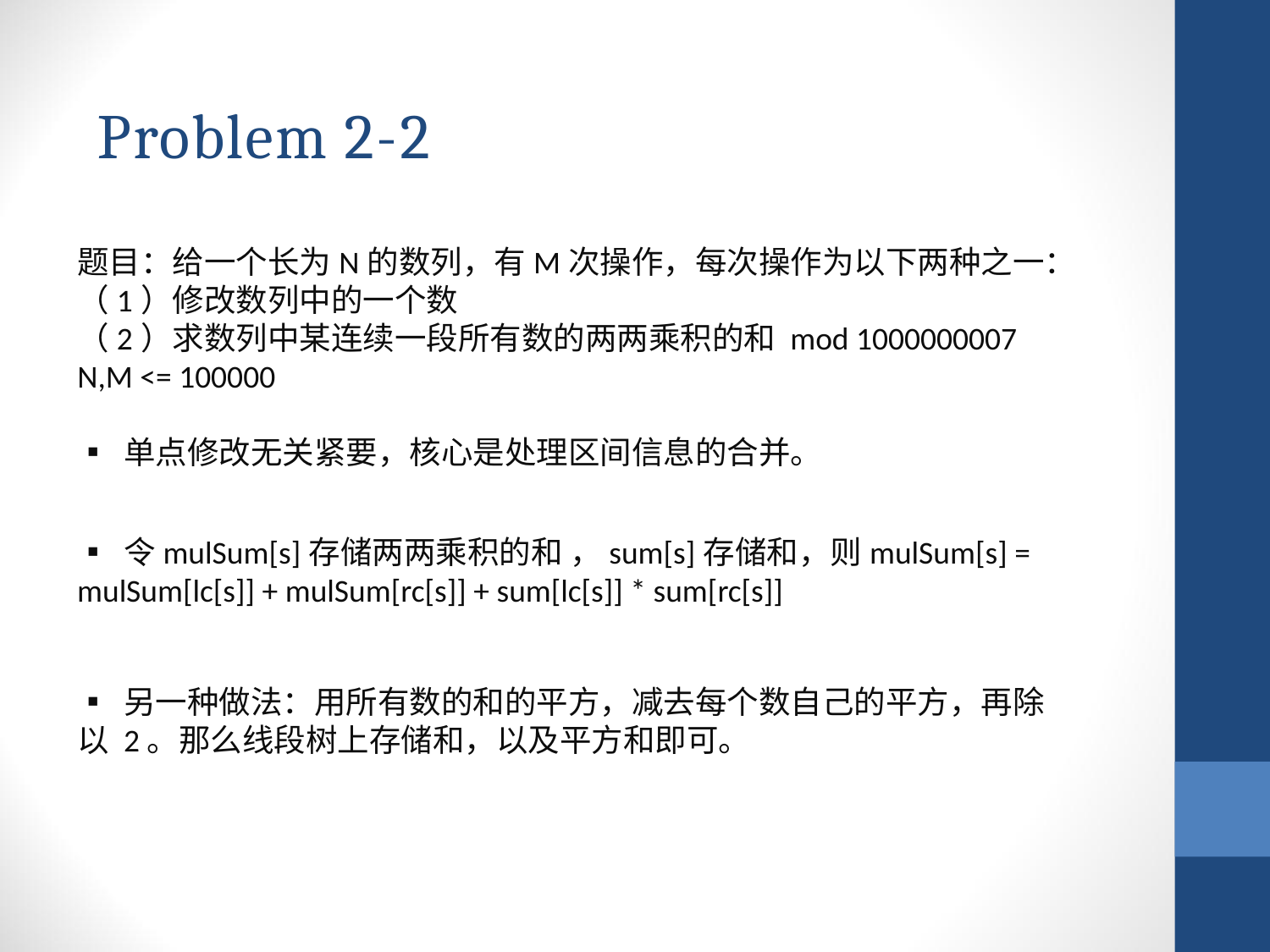

Problem 2-2
题目：给一个长为N的数列，有M次操作，每次操作为以下两种之一：
（1）修改数列中的一个数
（2）求数列中某连续一段所有数的两两乘积的和 mod 1000000007
N,M <= 100000
▪ 单点修改无关紧要，核心是处理区间信息的合并。
▪ 令mulSum[s]存储两两乘积的和 ，sum[s]存储和，则mulSum[s] = mulSum[lc[s]] + mulSum[rc[s]] + sum[lc[s]] * sum[rc[s]]
▪ 另一种做法：用所有数的和的平方，减去每个数自己的平方，再除以 2。那么线段树上存储和，以及平方和即可。